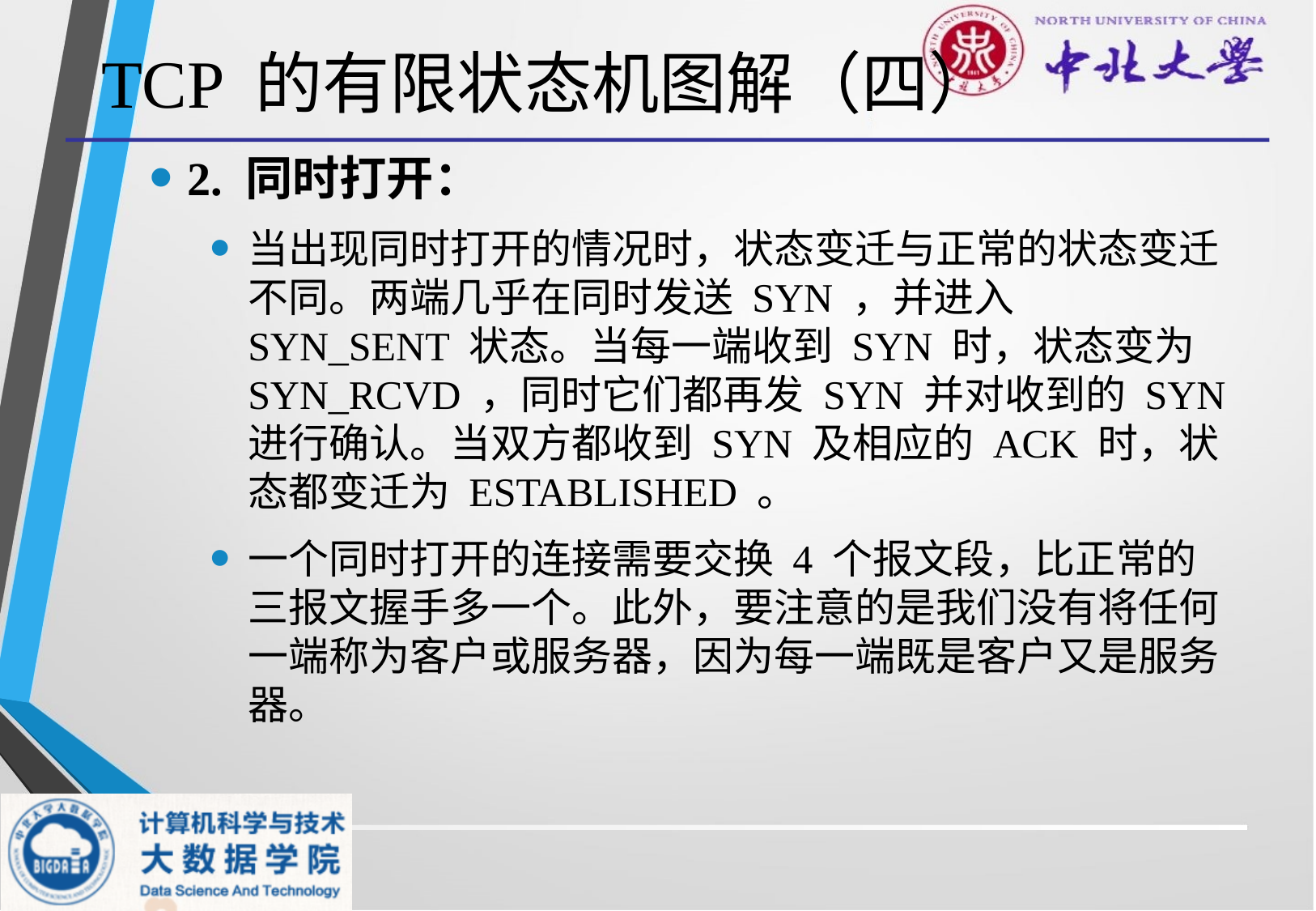

# TCP 的有限状态机图解（四）
2. 同时打开：
当出现同时打开的情况时，状态变迁与正常的状态变迁不同。两端几乎在同时发送 SYN ，并进入 SYN_SENT 状态。当每一端收到 SYN 时，状态变为 SYN_RCVD ，同时它们都再发 SYN 并对收到的 SYN 进行确认。当双方都收到 SYN 及相应的 ACK 时，状态都变迁为 ESTABLISHED 。
一个同时打开的连接需要交换 4 个报文段，比正常的三报文握手多一个。此外，要注意的是我们没有将任何一端称为客户或服务器，因为每一端既是客户又是服务器。
27